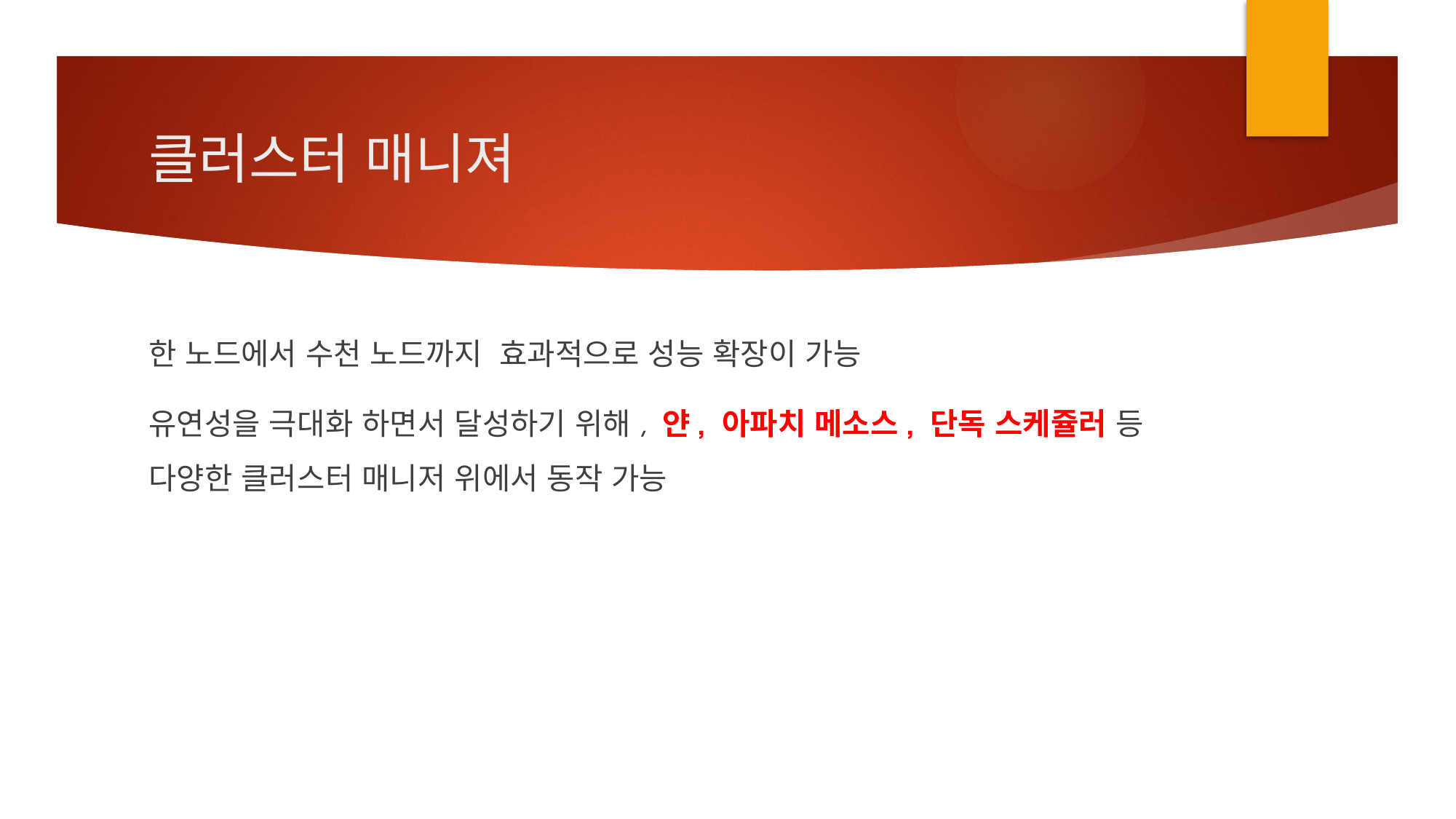

# 클러스터 매니져
한 노드에서 수천 노드까지  효과적으로 성능 확장이 가능
유연성을 극대화 하면서 달성하기 위해, 얀, 아파치 메소스, 단독 스케쥴러 등
다양한 클러스터 매니저 위에서 동작 가능